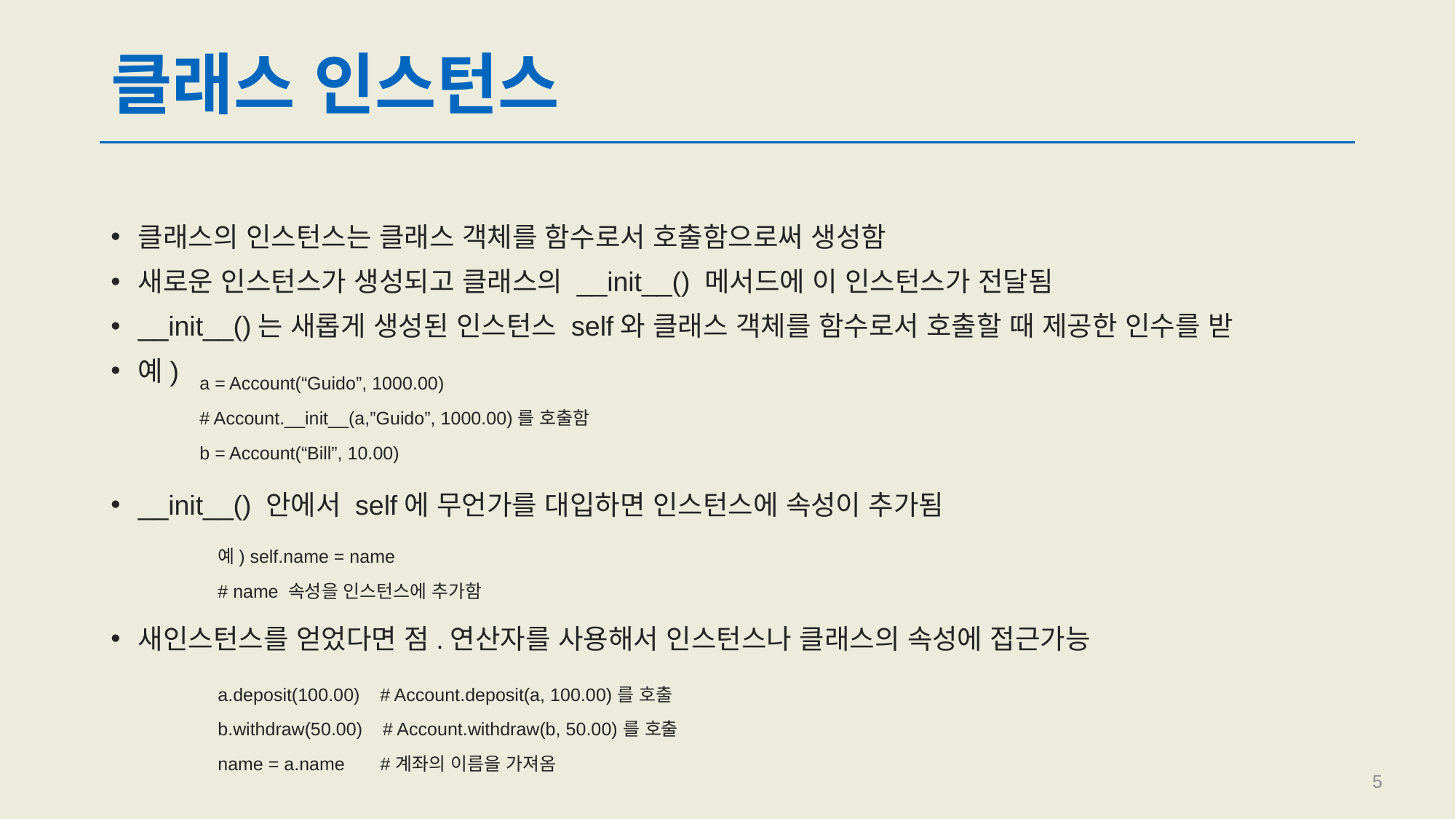

# 클래스 인스턴스
클래스의 인스턴스는 클래스 객체를 함수로서 호출함으로써 생성함
새로운 인스턴스가 생성되고 클래스의 __init__() 메서드에 이 인스턴스가 전달됨
__init__()는 새롭게 생성된 인스턴스 self와 클래스 객체를 함수로서 호출할 때 제공한 인수를 받
예)

__init__() 안에서 self에 무언가를 대입하면 인스턴스에 속성이 추가됨

새인스턴스를 얻었다면 점.연산자를 사용해서 인스턴스나 클래스의 속성에 접근가능
a = Account(“Guido”, 1000.00)
# Account.__init__(a,”Guido”, 1000.00)를 호출함
b = Account(“Bill”, 10.00)
예) self.name = name
# name 속성을 인스턴스에 추가함
a.deposit(100.00)    # Account.deposit(a, 100.00)를 호출
b.withdraw(50.00)    # Account.withdraw(b, 50.00)를 호출
name = a.name       #계좌의 이름을 가져옴

5